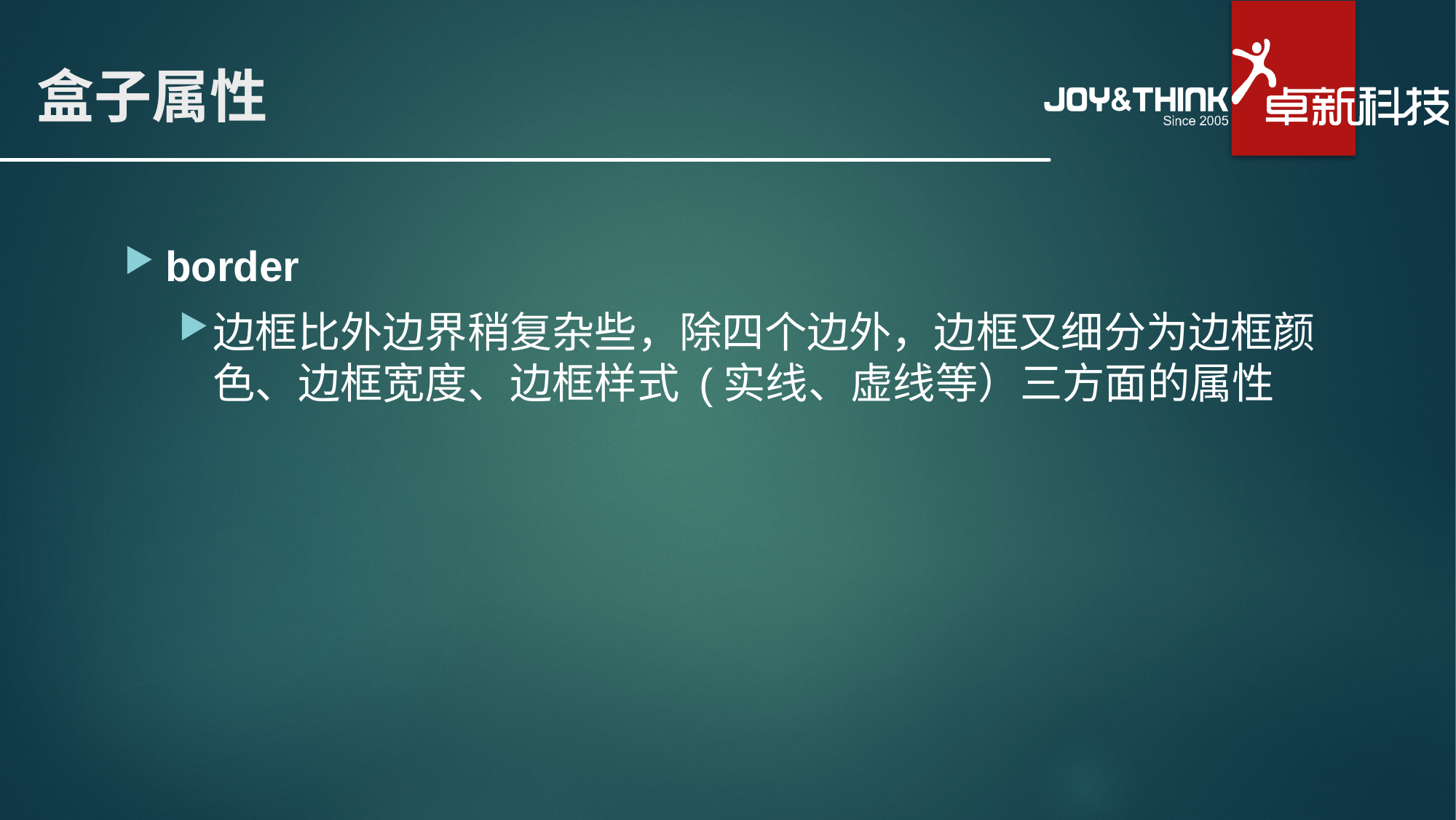

# 盒子属性
border
边框比外边界稍复杂些，除四个边外，边框又细分为边框颜色、边框宽度、边框样式 (实线、虚线等）三方面的属性